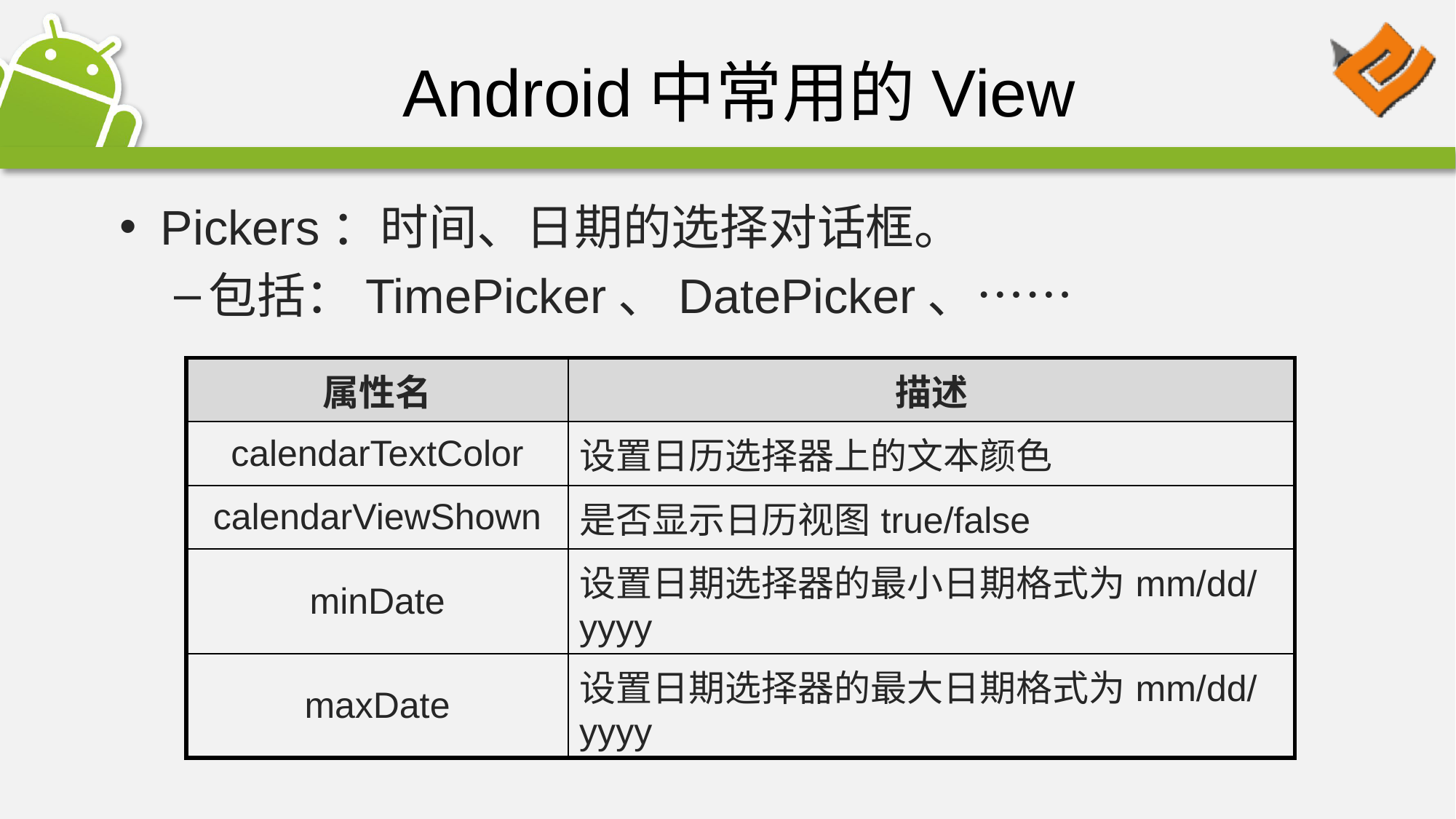

# Android中常用的View
Pickers：时间、日期的选择对话框。
包括：TimePicker、DatePicker、……
| 属性名 | 描述 |
| --- | --- |
| calendarTextColor | 设置日历选择器上的文本颜色 |
| calendarViewShown | 是否显示日历视图true/false |
| minDate | 设置日期选择器的最小日期格式为mm/dd/yyyy |
| maxDate | 设置日期选择器的最大日期格式为mm/dd/yyyy |